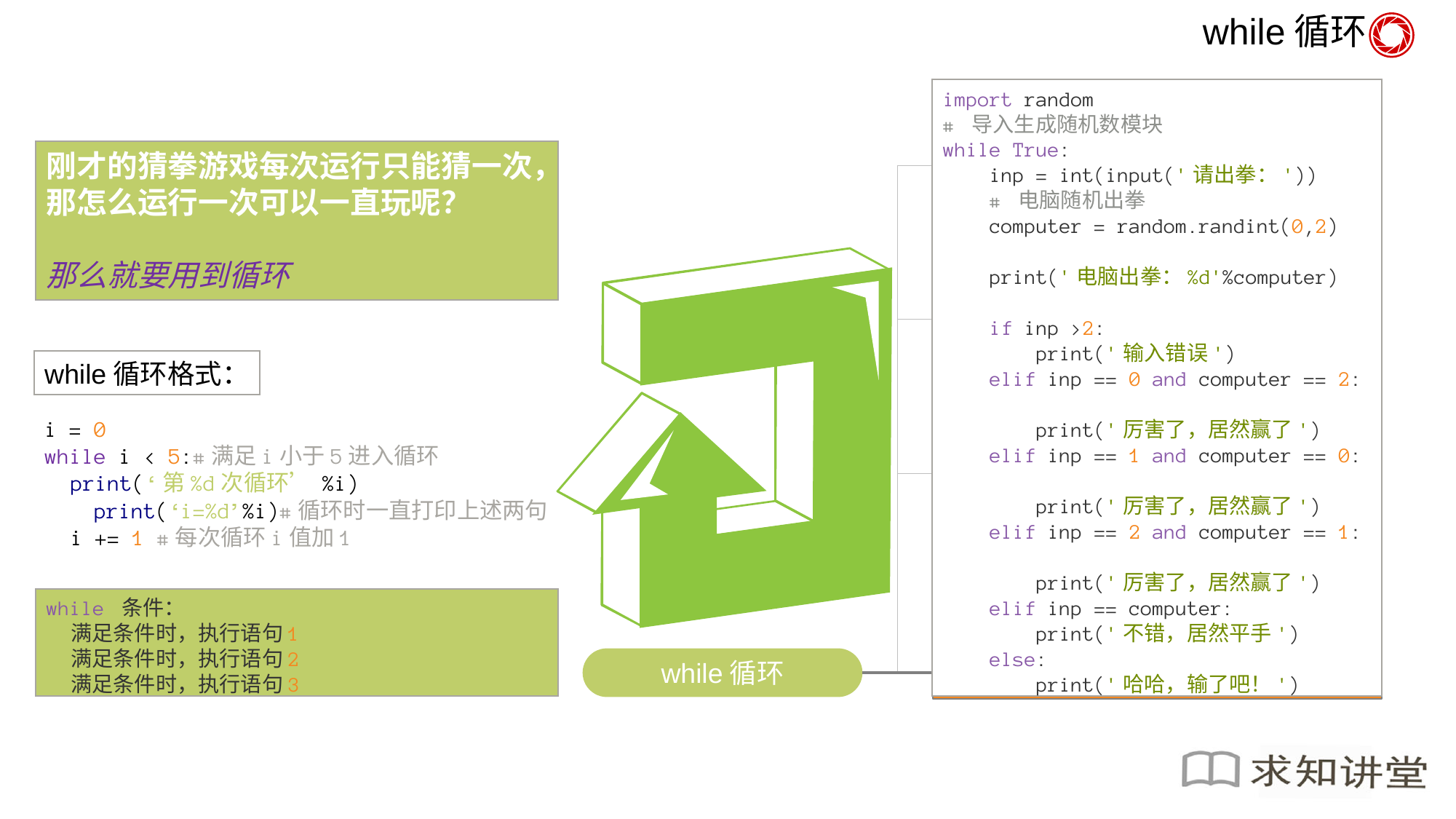

while循环

import random
# 导入生成随机数模块
while True:
    inp = int(input('请出拳：'))
    # 电脑随机出拳
    computer = random.randint(0,2)
    print('电脑出拳：%d'%computer)
    if inp >2:
        print('输入错误')
    elif inp == 0 and computer == 2:
        print('厉害了，居然赢了')
    elif inp == 1 and computer == 0:
        print('厉害了，居然赢了')
    elif inp == 2 and computer == 1:
        print('厉害了，居然赢了')
    elif inp == computer:
        print('不错，居然平手')
    else:
        print('哈哈，输了吧！')
刚才的猜拳游戏每次运行只能猜一次，
那怎么运行一次可以一直玩呢？

那么就要用到循环

while循环格式：
i = 0
while i < 5:#满足i小于5进入循环
    print(‘第%d次循环’ %i)
    print(‘i=%d’%i)#循环时一直打印上述两句
    i += 1 #每次循环i值加1
while 条件：
    满足条件时，执行语句1
    满足条件时，执行语句2
    满足条件时，执行语句3
猜拳游戏改进
while循环